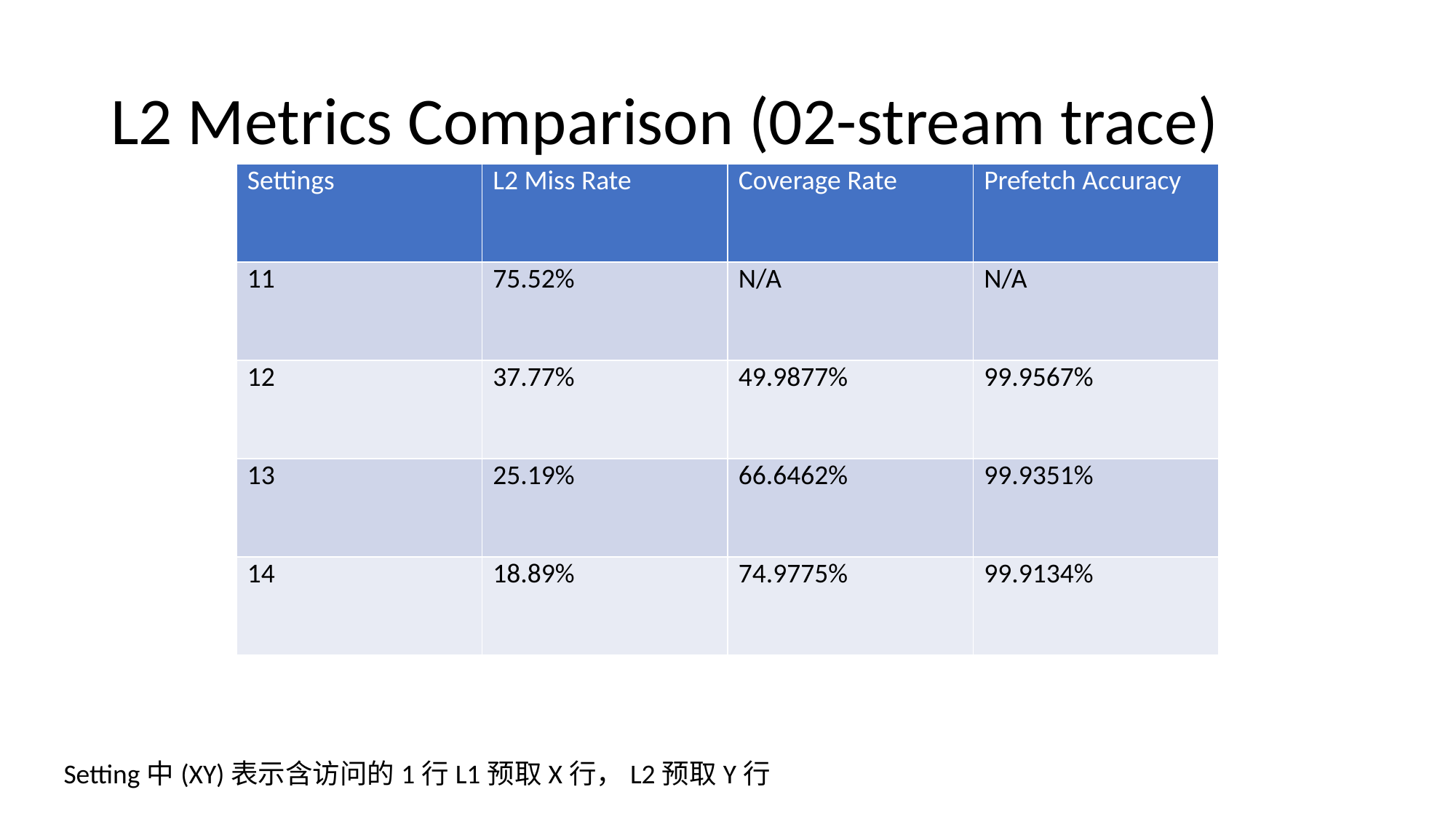

# L2 Metrics Comparison (02-stream trace)
| Settings | L2 Miss Rate | Coverage Rate | Prefetch Accuracy |
| --- | --- | --- | --- |
| 11 | 75.52% | N/A | N/A |
| 12 | 37.77% | 49.9877% | 99.9567% |
| 13 | 25.19% | 66.6462% | 99.9351% |
| 14 | 18.89% | 74.9775% | 99.9134% |
Setting中(XY)表示含访问的1行L1预取X行，L2预取Y行